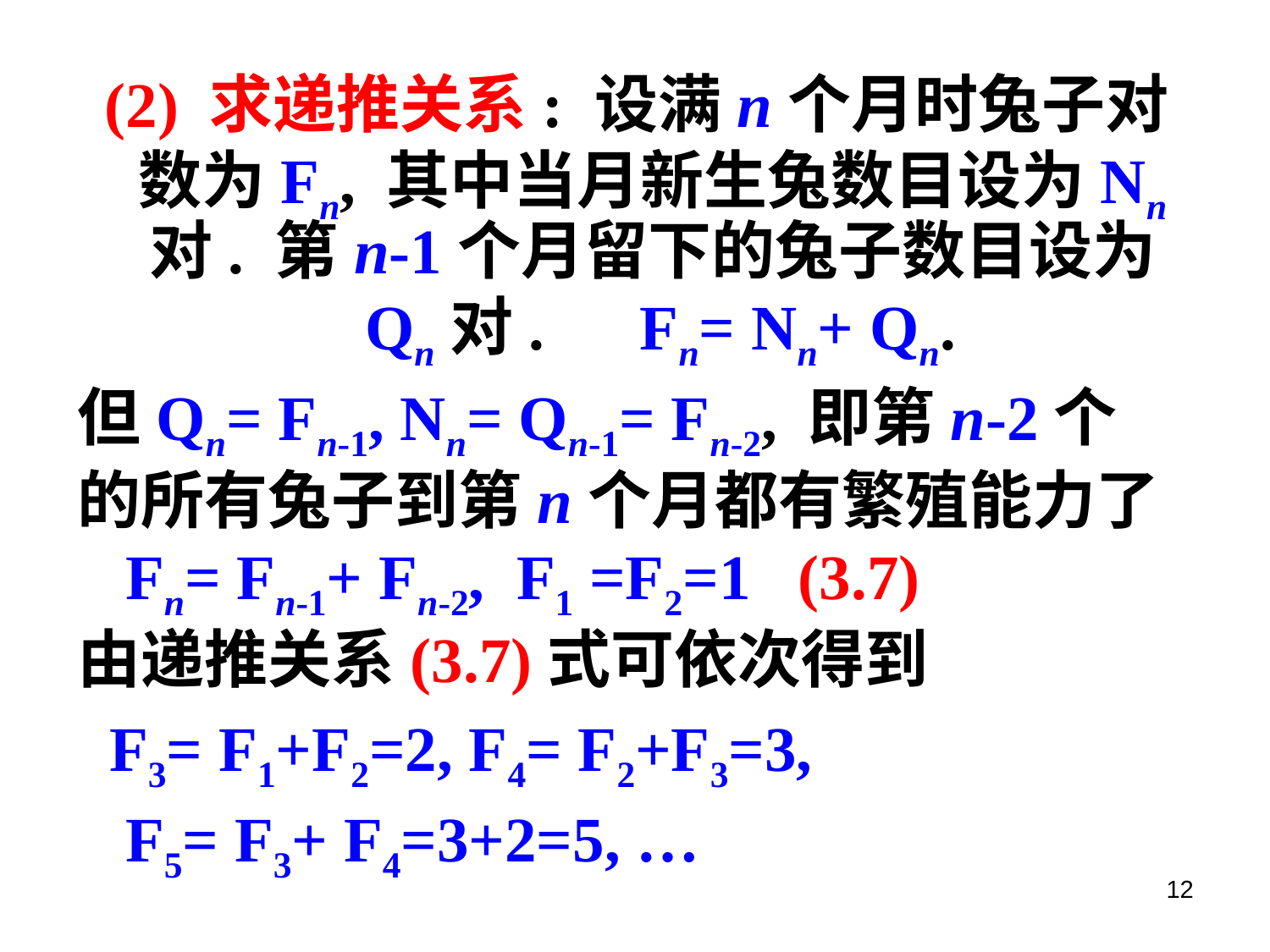

(2) 求递推关系: 设满n个月时兔子对数为Fn, 其中当月新生兔数目设为Nn对. 第n-1个月留下的兔子数目设为Qn对.      Fn= Nn+ Qn.
但Qn= Fn-1, Nn= Qn-1= Fn-2, 即第n-2个
的所有兔子到第n个月都有繁殖能力了 Fn= Fn-1+ Fn-2,  F1 =F2=1   (3.7)
由递推关系(3.7)式可依次得到
  F3= F1+F2=2, F4= F2+F3=3,
   F5= F3+ F4=3+2=5, …
12